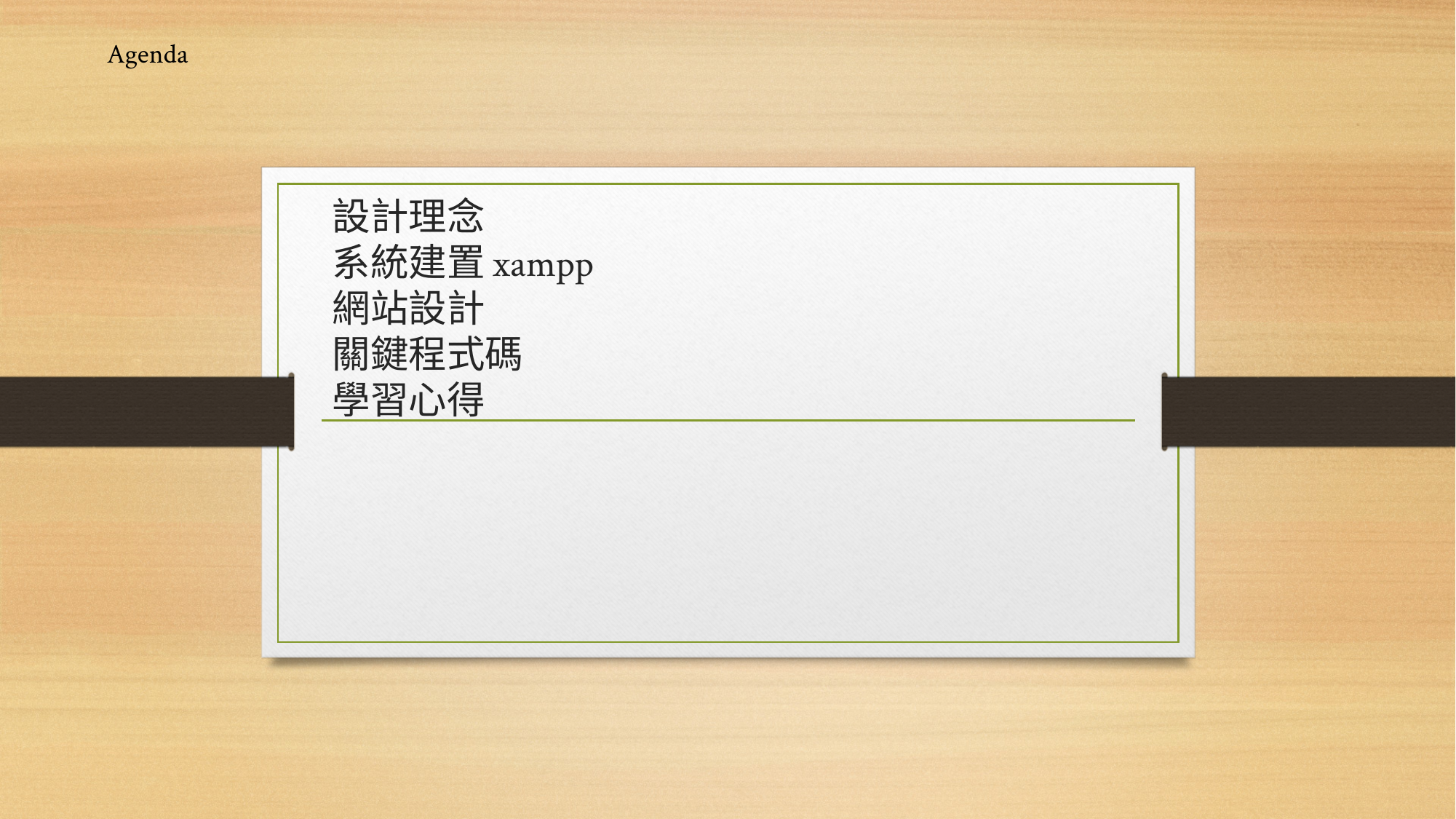

Agenda
# 設計理念 系統建置xampp 網站設計 關鍵程式碼 學習心得